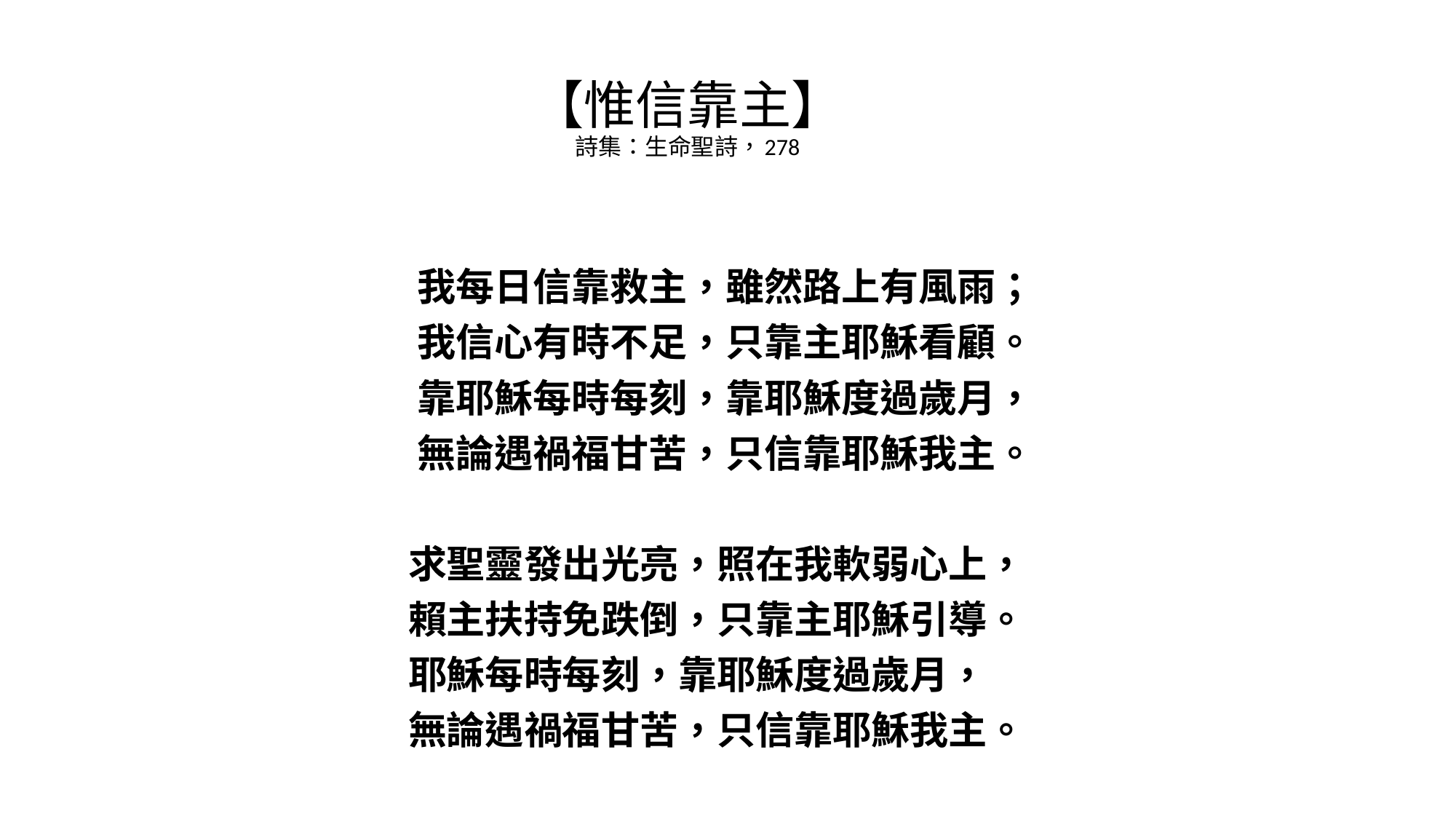

# 【惟信靠主】 詩集：生命聖詩，278
   我每日信靠救主，雖然路上有風雨；
   我信心有時不足，只靠主耶穌看顧。
   靠耶穌每時每刻，靠耶穌度過歲月，
   無論遇禍福甘苦，只信靠耶穌我主。

  求聖靈發出光亮，照在我軟弱心上，
  賴主扶持免跌倒，只靠主耶穌引導。
  耶穌每時每刻，靠耶穌度過歲月，
  無論遇禍福甘苦，只信靠耶穌我主。